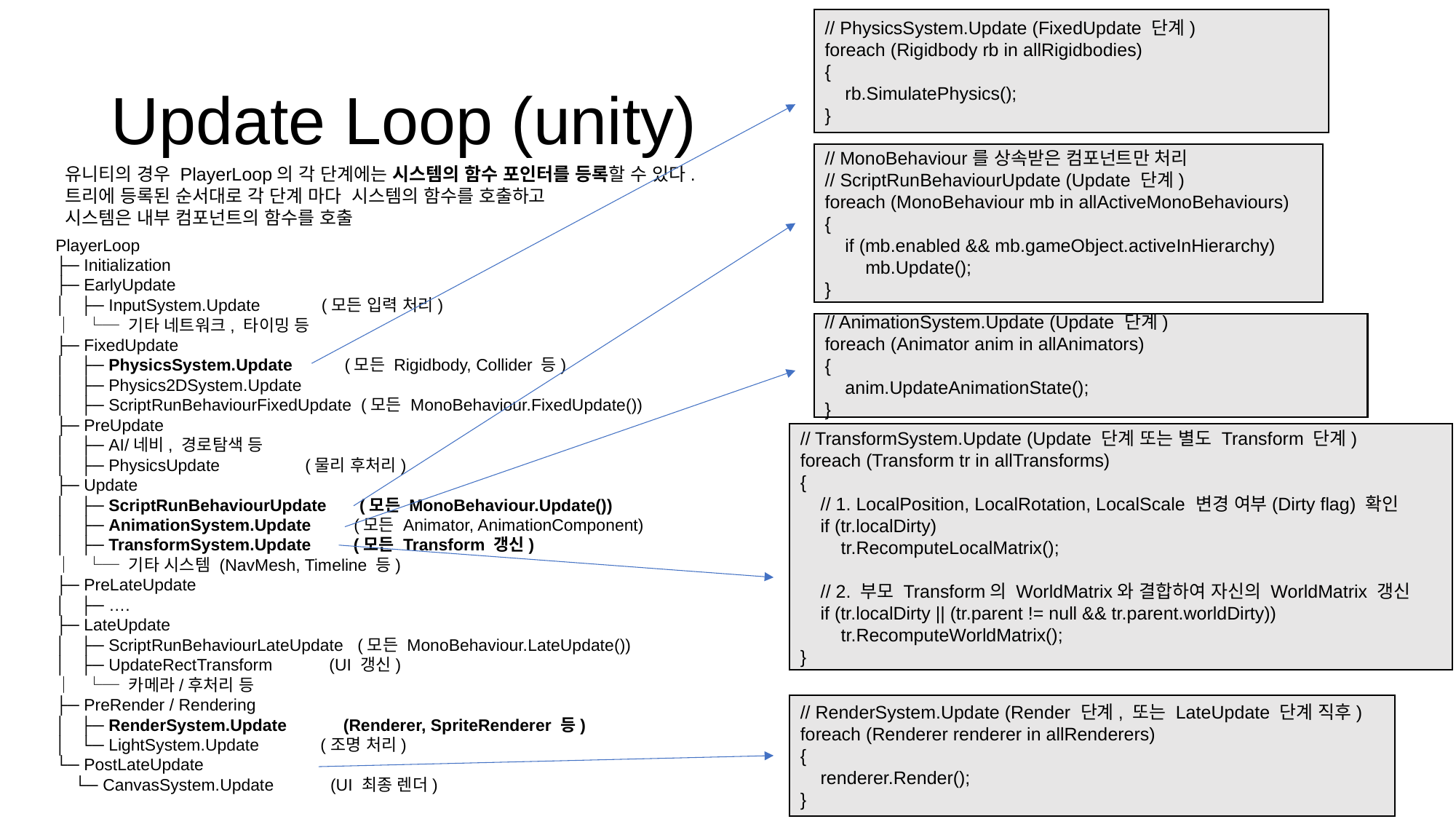

// PhysicsSystem.Update (FixedUpdate 단계)
foreach (Rigidbody rb in allRigidbodies)
{
    rb.SimulatePhysics();
}
# Update Loop (unity)
// MonoBehaviour를 상속받은 컴포넌트만 처리
// ScriptRunBehaviourUpdate (Update 단계)
foreach (MonoBehaviour mb in allActiveMonoBehaviours)
{
    if (mb.enabled && mb.gameObject.activeInHierarchy)
        mb.Update();
}
유니티의 경우 PlayerLoop의 각 단계에는 시스템의 함수 포인터를 등록할 수 있다.
트리에 등록된 순서대로 각 단계 마다  시스템의 함수를 호출하고
시스템은 내부 컴포넌트의 함수를 호출

PlayerLoop
├─ Initialization
├─ EarlyUpdate
│   ├─ InputSystem.Update             (모든 입력 처리)
│   └─ 기타 네트워크, 타이밍 등
├─ FixedUpdate
│   ├─ PhysicsSystem.Update           (모든 Rigidbody, Collider 등)
│   ├─ Physics2DSystem.Update
│   ├─ ScriptRunBehaviourFixedUpdate  (모든 MonoBehaviour.FixedUpdate())
├─ PreUpdate
│   ├─ AI/네비, 경로탐색 등
│   ├─ PhysicsUpdate                  (물리 후처리)
├─ Update
│   ├─ ScriptRunBehaviourUpdate       (모든 MonoBehaviour.Update())
│   ├─ AnimationSystem.Update         (모든 Animator, AnimationComponent)
│   ├─ TransformSystem.Update         (모든 Transform 갱신)
│   └─ 기타 시스템 (NavMesh, Timeline 등)
├─ PreLateUpdate
│   ├─ ….
├─ LateUpdate
│   ├─ ScriptRunBehaviourLateUpdate   (모든 MonoBehaviour.LateUpdate())
│   ├─ UpdateRectTransform            (UI 갱신)
│   └─ 카메라/후처리 등
├─ PreRender / Rendering
│   ├─ RenderSystem.Update            (Renderer, SpriteRenderer 등)
│   └─ LightSystem.Update             (조명 처리)
└─ PostLateUpdate
    └─ CanvasSystem.Update            (UI 최종 렌더)
// AnimationSystem.Update (Update 단계)
foreach (Animator anim in allAnimators)
{
    anim.UpdateAnimationState();
}
// TransformSystem.Update (Update 단계 또는 별도 Transform 단계)
foreach (Transform tr in allTransforms)
{
    // 1. LocalPosition, LocalRotation, LocalScale 변경 여부(Dirty flag) 확인
    if (tr.localDirty)
        tr.RecomputeLocalMatrix();

    // 2. 부모 Transform의 WorldMatrix와 결합하여 자신의 WorldMatrix 갱신
    if (tr.localDirty || (tr.parent != null && tr.parent.worldDirty))
        tr.RecomputeWorldMatrix();
}
// RenderSystem.Update (Render 단계, 또는 LateUpdate 단계 직후)
foreach (Renderer renderer in allRenderers)
{
    renderer.Render();
}